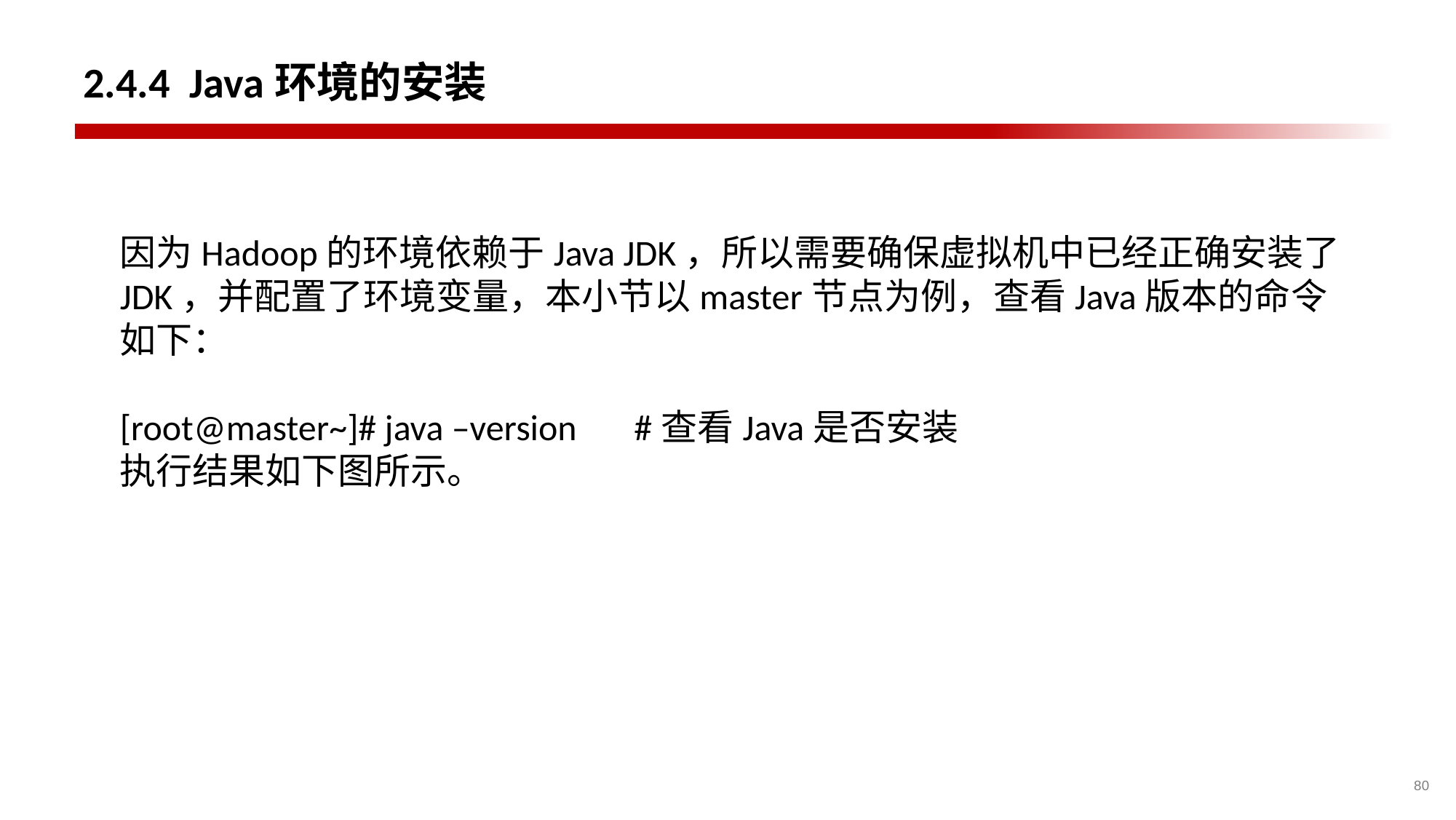

2.4.4  Java环境的安装

因为Hadoop的环境依赖于Java JDK，所以需要确保虚拟机中已经正确安装了JDK，并配置了环境变量，本小节以master节点为例，查看Java版本的命令如下：

[root@master~]# java –version       #查看Java是否安装
执行结果如下图所示。

80